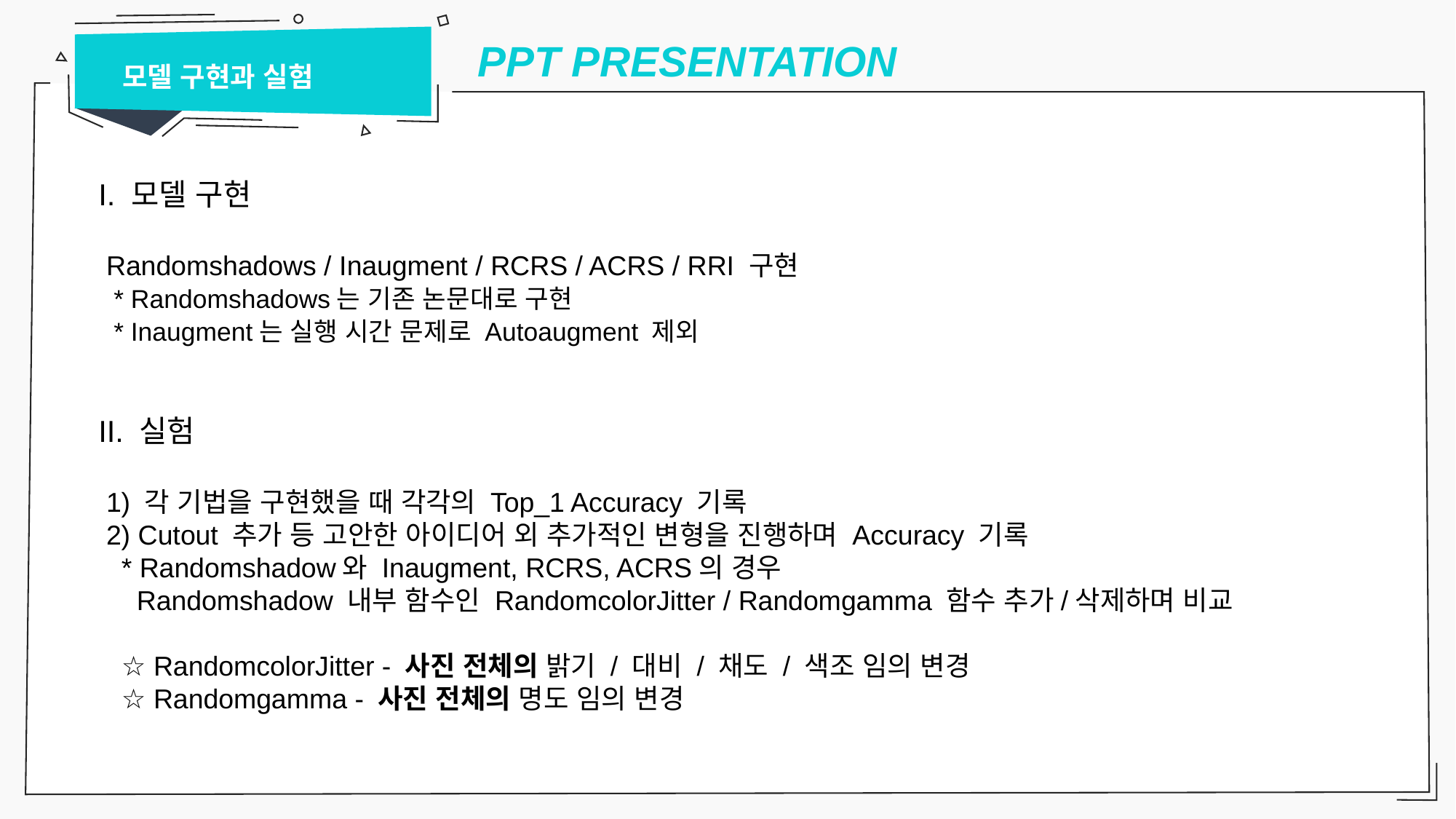

PPT PRESENTATION

모델 구현과 실험

I. 모델 구현

 Randomshadows / Inaugment / RCRS / ACRS / RRI 구현
  * Randomshadows는 기존 논문대로 구현
  * Inaugment는 실행 시간 문제로 Autoaugment 제외

II. 실험

 1) 각 기법을 구현했을 때 각각의 Top_1 Accuracy 기록
 2) Cutout 추가 등 고안한 아이디어 외 추가적인 변형을 진행하며 Accuracy 기록
   * Randomshadow와 Inaugment, RCRS, ACRS의 경우
     Randomshadow 내부 함수인 RandomcolorJitter / Randomgamma 함수 추가/삭제하며 비교

   ☆ RandomcolorJitter - 사진 전체의 밝기 / 대비 / 채도 / 색조 임의 변경
   ☆ Randomgamma - 사진 전체의 명도 임의 변경